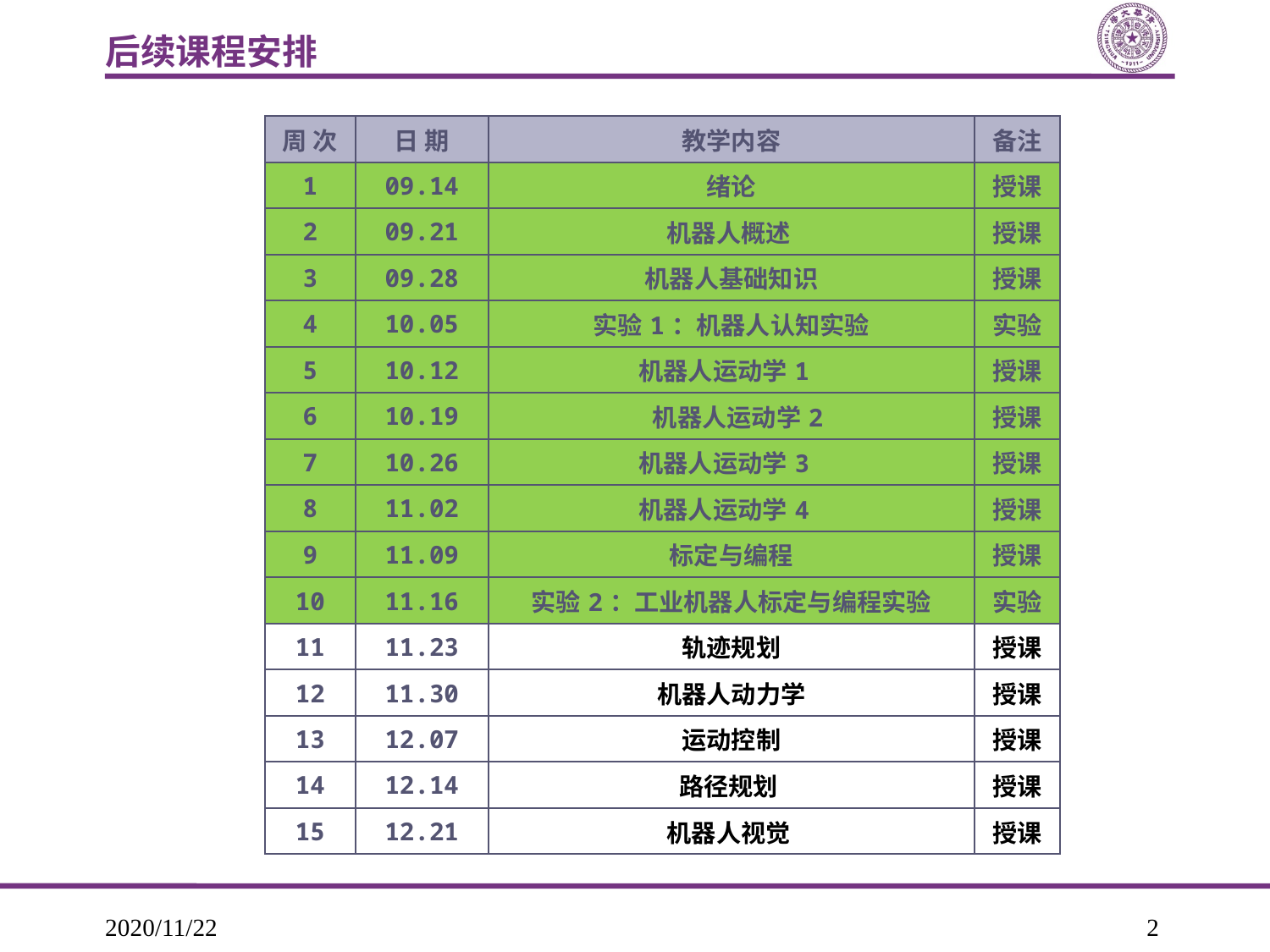

后续课程安排
| 周 次 | 日 期 | 教学内容 | 备注 |
| --- | --- | --- | --- |
| 1 | 09.14 | 绪论 | 授课 |
| 2 | 09.21 | 机器人概述 | 授课 |
| 3 | 09.28 | 机器人基础知识 | 授课 |
| 4 | 10.05 | 实验1：机器人认知实验 | 实验 |
| 5 | 10.12 | 机器人运动学1 | 授课 |
| 6 | 10.19 | 机器人运动学2 | 授课 |
| 7 | 10.26 | 机器人运动学3 | 授课 |
| 8 | 11.02 | 机器人运动学4 | 授课 |
| 9 | 11.09 | 标定与编程 | 授课 |
| 10 | 11.16 | 实验2：工业机器人标定与编程实验 | 实验 |
| 11 | 11.23 | 轨迹规划 | 授课 |
| 12 | 11.30 | 机器人动力学 | 授课 |
| 13 | 12.07 | 运动控制 | 授课 |
| 14 | 12.14 | 路径规划 | 授课 |
| 15 | 12.21 | 机器人视觉 | 授课 |
2020/11/22
2